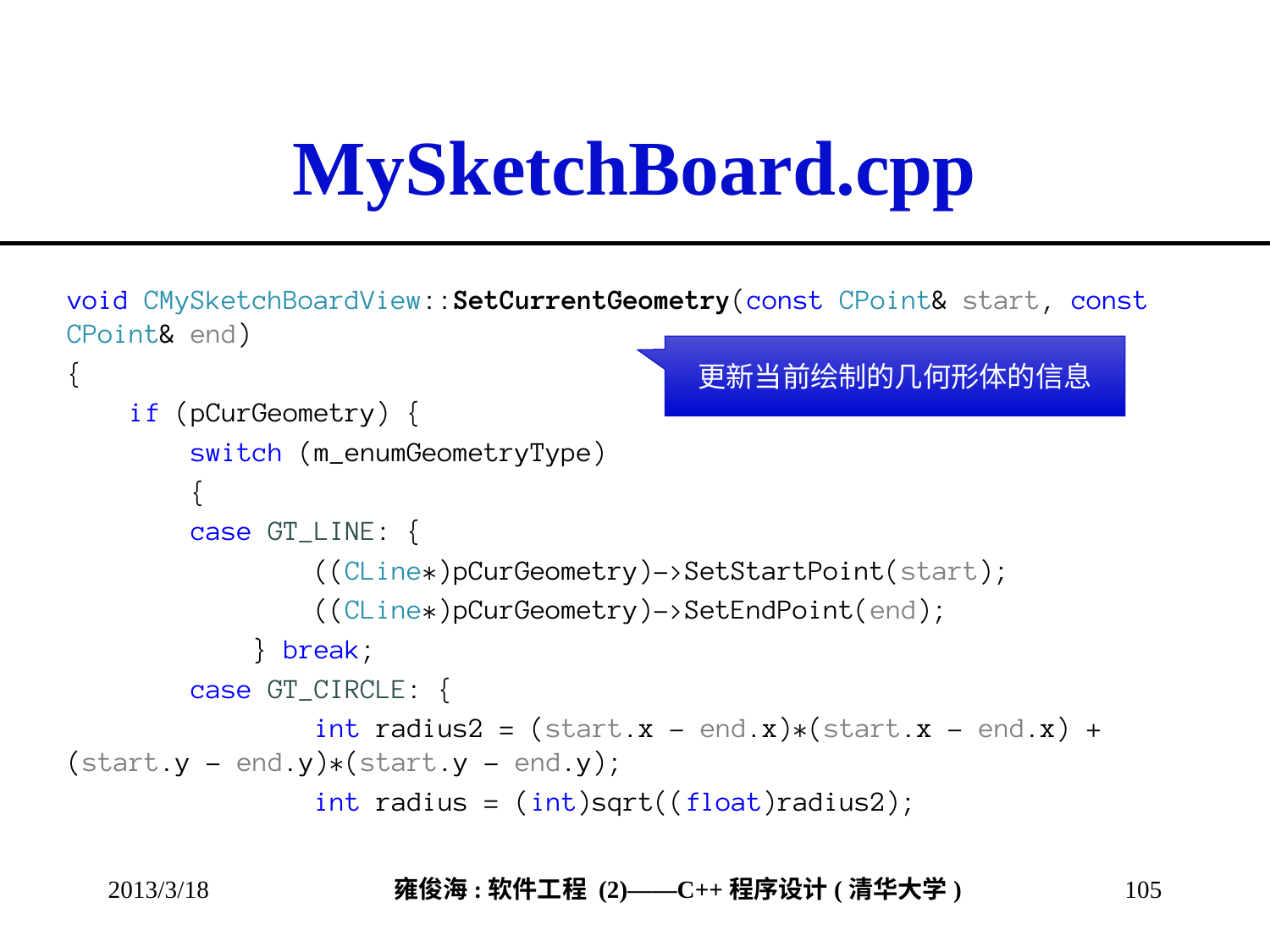

# MySketchBoard.cpp
void CMySketchBoardView::SetCurrentGeometry(const CPoint& start, const CPoint& end)
{
    if (pCurGeometry) {
        switch (m_enumGeometryType)
        {
        case GT_LINE: {
                ((CLine*)pCurGeometry)->SetStartPoint(start);
                ((CLine*)pCurGeometry)->SetEndPoint(end);
            } break;
        case GT_CIRCLE: {
                int radius2 = (start.x - end.x)*(start.x - end.x) + (start.y - end.y)*(start.y - end.y);
                int radius = (int)sqrt((float)radius2);
更新当前绘制的几何形体的信息
2013/3/18
105